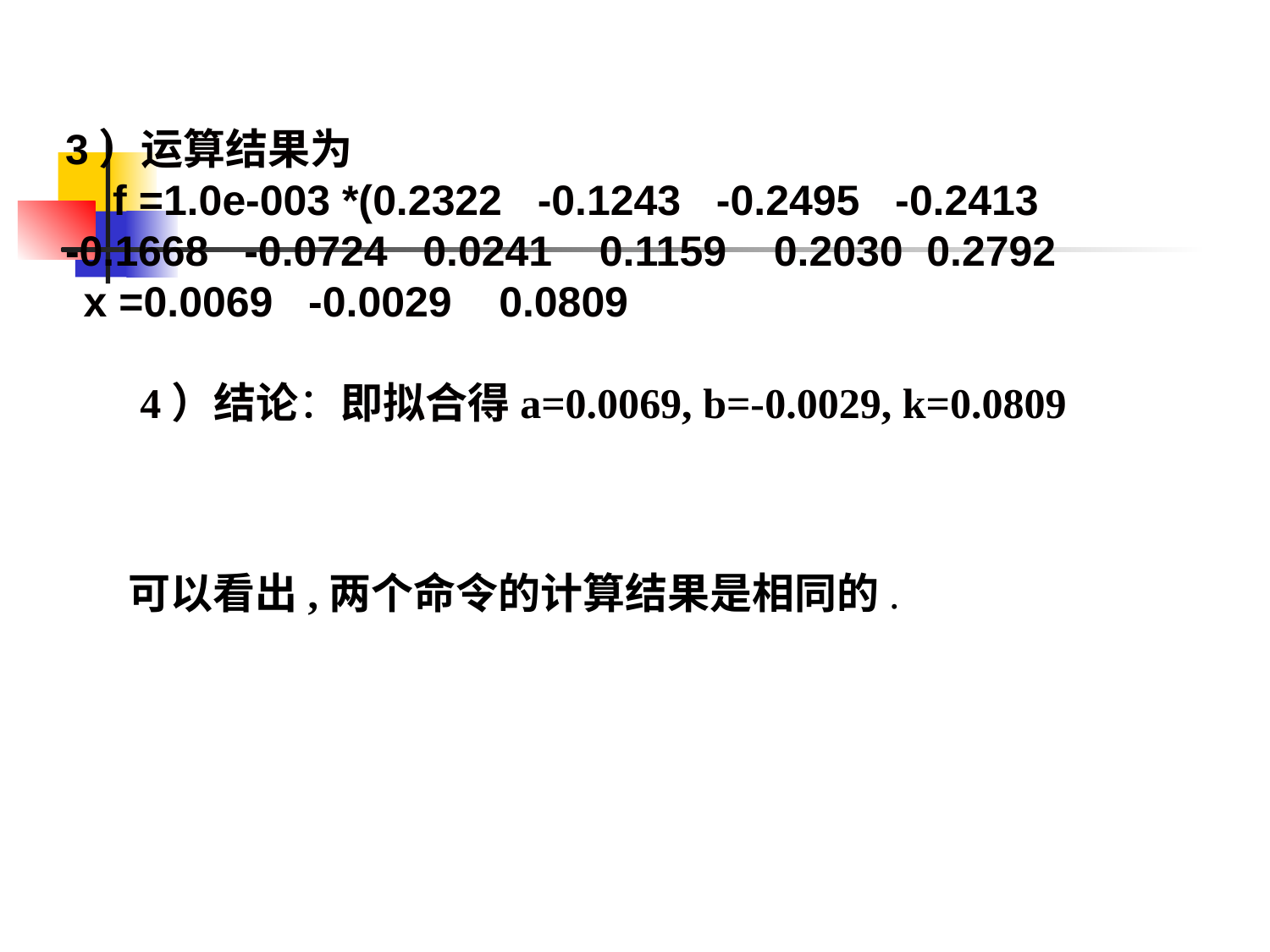

3）运算结果为
    f =1.0e-003 *(0.2322   -0.1243   -0.2495   -0.2413
-0.1668   -0.0724   0.0241    0.1159    0.2030  0.2792
      x =0.0069   -0.0029    0.0809
4）结论：即拟合得a=0.0069, b=-0.0029, k=0.0809
可以看出,两个命令的计算结果是相同的.